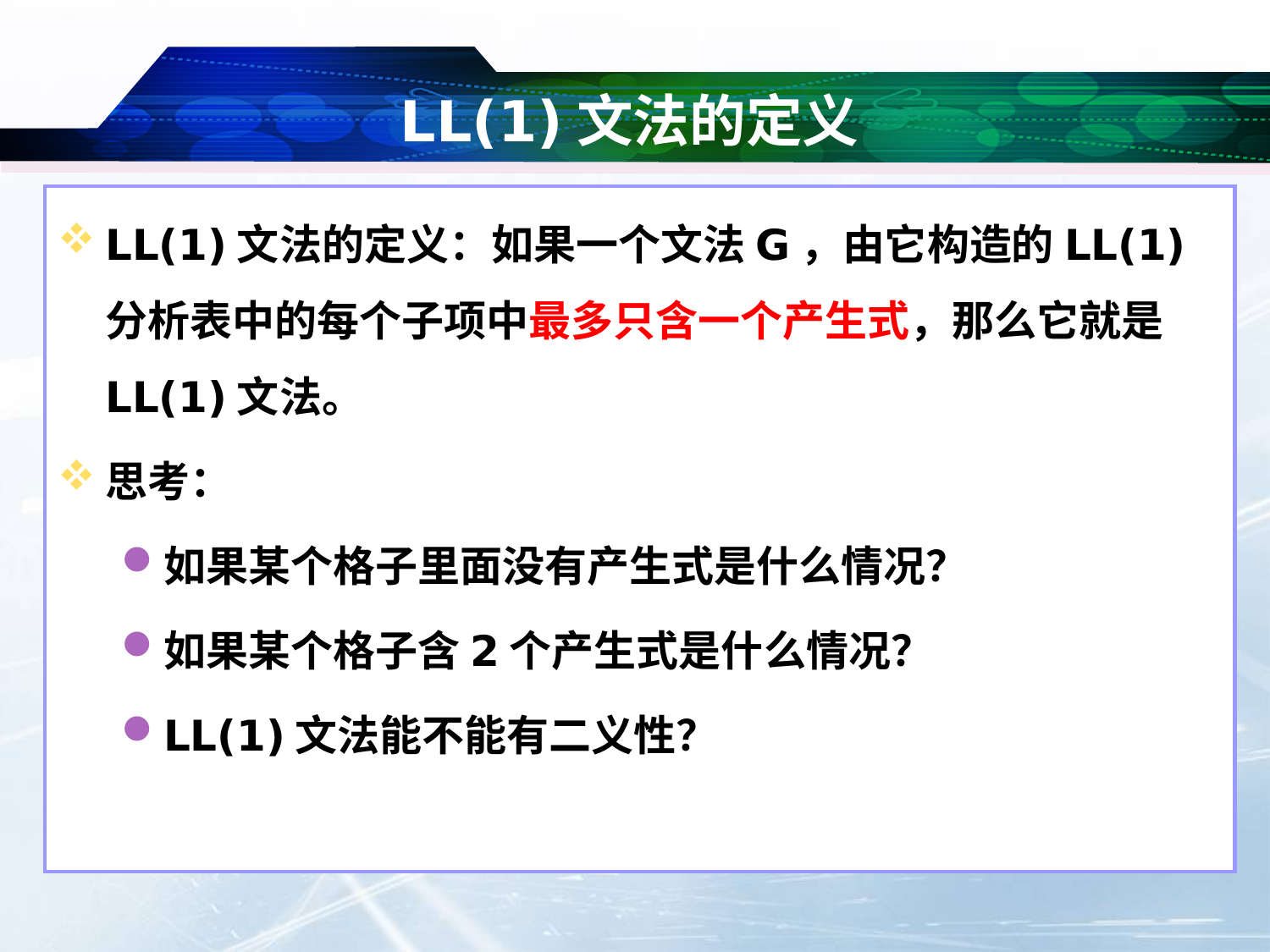

# LL(1)文法的定义
LL(1)文法的定义：如果一个文法G，由它构造的LL(1)分析表中的每个子项中最多只含一个产生式，那么它就是LL(1)文法。
思考：
如果某个格子里面没有产生式是什么情况？
如果某个格子含2个产生式是什么情况？
LL(1)文法能不能有二义性？